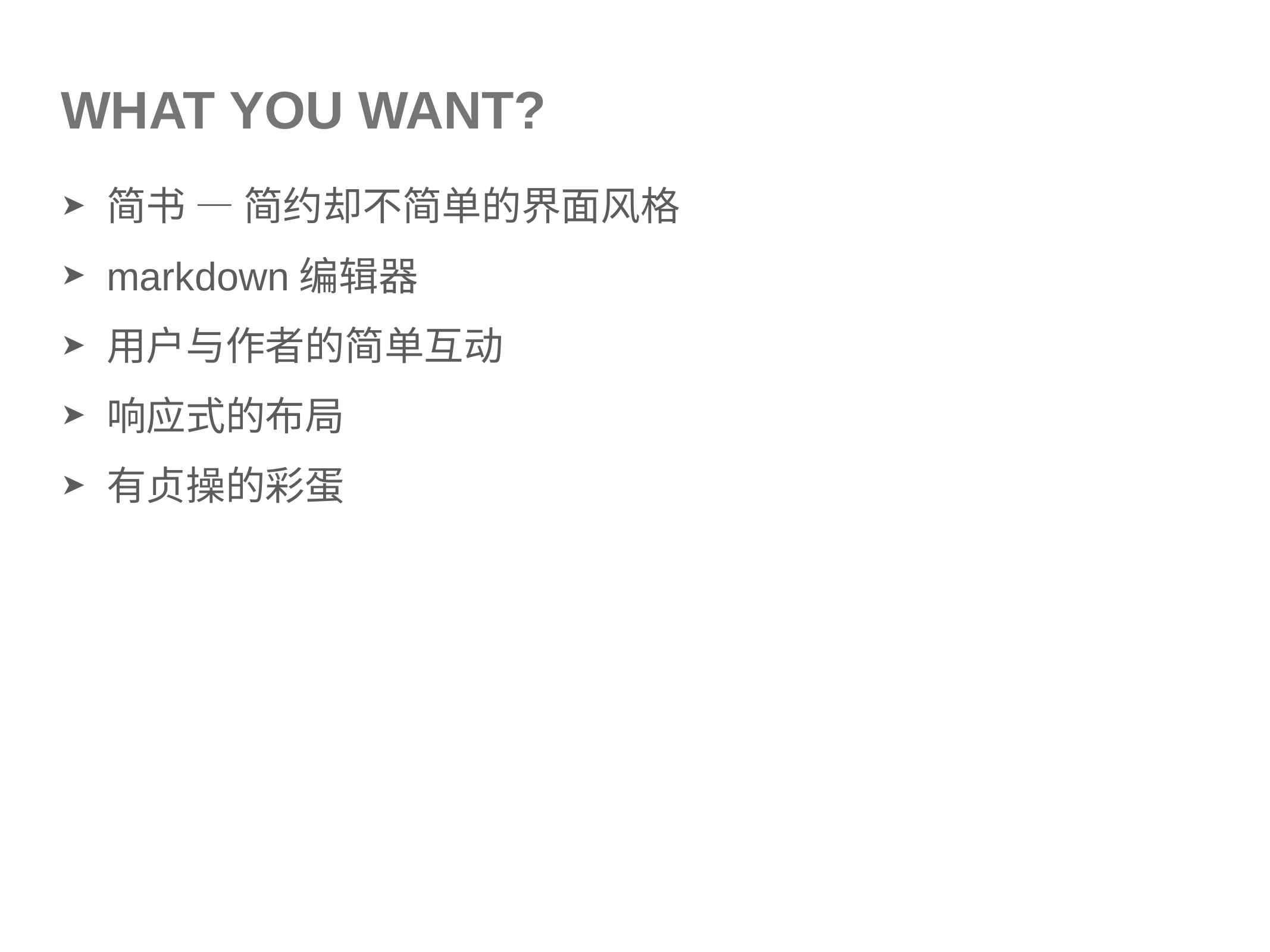

# What you want?

简书 — 简约却不简单的界面风格
markdown编辑器
用户与作者的简单互动
响应式的布局
有贞操的彩蛋